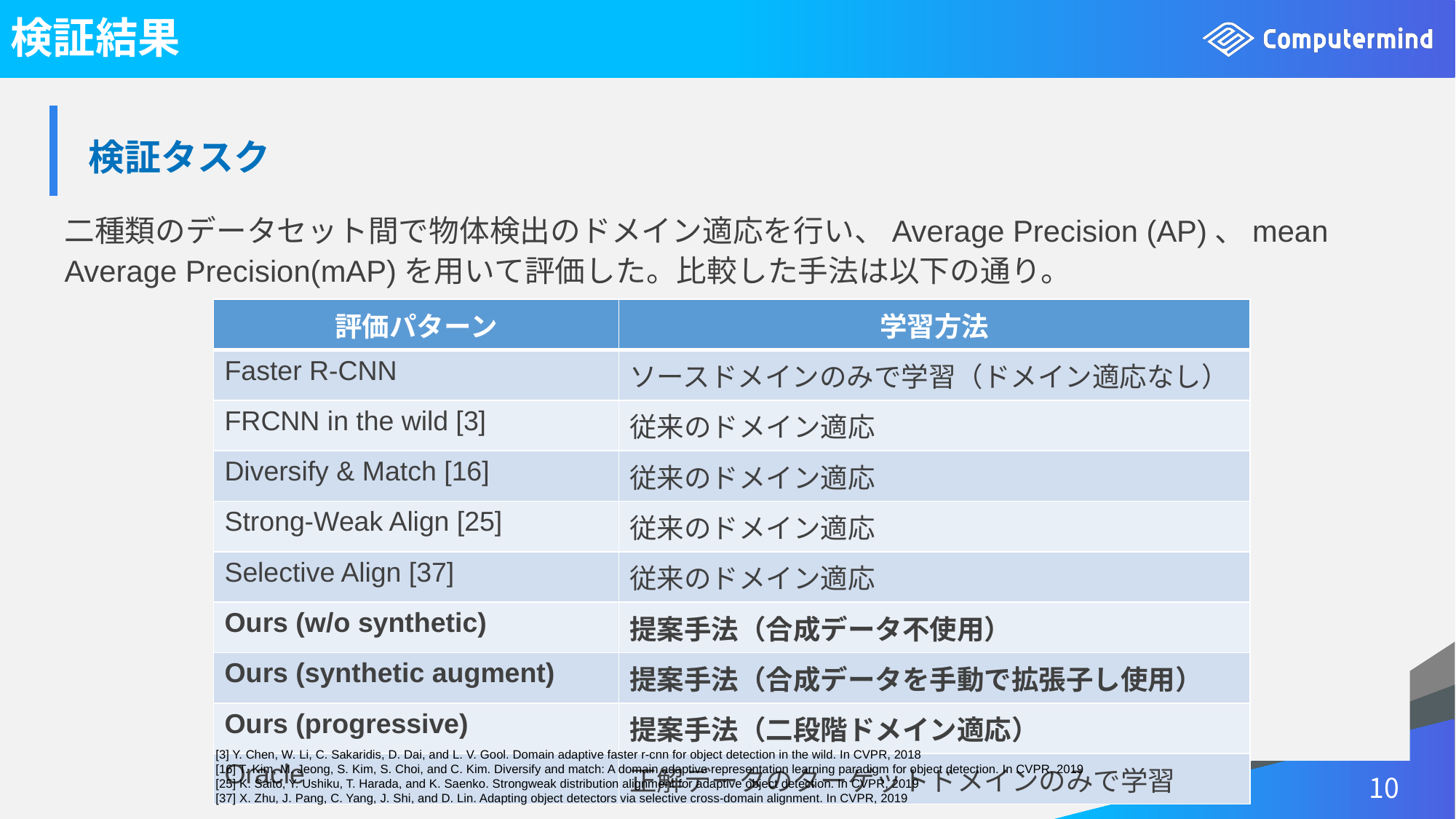

# 検証結果
| 検証タスク |
| --- |
二種類のデータセット間で物体検出のドメイン適応を行い、Average Precision (AP)、mean Average Precision(mAP)を用いて評価した。比較した手法は以下の通り。
| 評価パターン | 学習方法 |
| --- | --- |
| Faster R-CNN | ソースドメインのみで学習（ドメイン適応なし） |
| FRCNN in the wild [3] | 従来のドメイン適応 |
| Diversify & Match [16] | 従来のドメイン適応 |
| Strong-Weak Align [25] | 従来のドメイン適応 |
| Selective Align [37] | 従来のドメイン適応 |
| Ours (w/o synthetic) | 提案手法（合成データ不使用） |
| Ours (synthetic augment) | 提案手法（合成データを手動で拡張子し使用） |
| Ours (progressive) | 提案手法（二段階ドメイン適応） |
| Oracle | 正解データのターゲットドメインのみで学習 |
[3] Y. Chen, W. Li, C. Sakaridis, D. Dai, and L. V. Gool. Domain adaptive faster r-cnn for object detection in the wild. In CVPR, 2018
[16] T. Kim, M. Jeong, S. Kim, S. Choi, and C. Kim. Diversify and match: A domain adaptive representation learning paradigm for object detection. In CVPR, 2019
[25] K. Saito, Y. Ushiku, T. Harada, and K. Saenko. Strongweak distribution alignment for adaptive object detection. In CVPR, 2019
[37] X. Zhu, J. Pang, C. Yang, J. Shi, and D. Lin. Adapting object detectors via selective cross-domain alignment. In CVPR, 2019
10